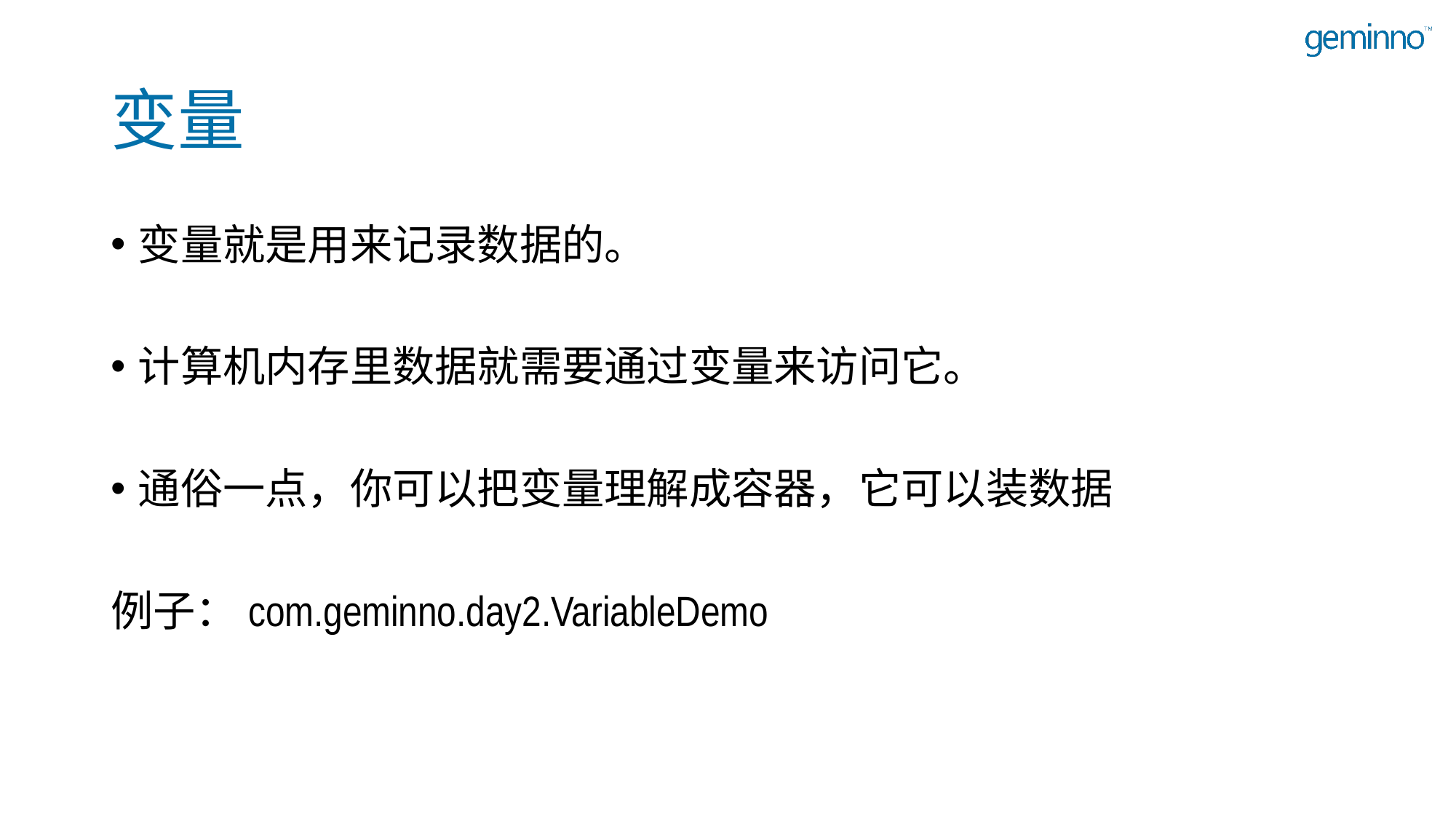

# 变量
变量就是用来记录数据的。

计算机内存里数据就需要通过变量来访问它。

通俗一点，你可以把变量理解成容器，它可以装数据

例子：com.geminno.day2.VariableDemo